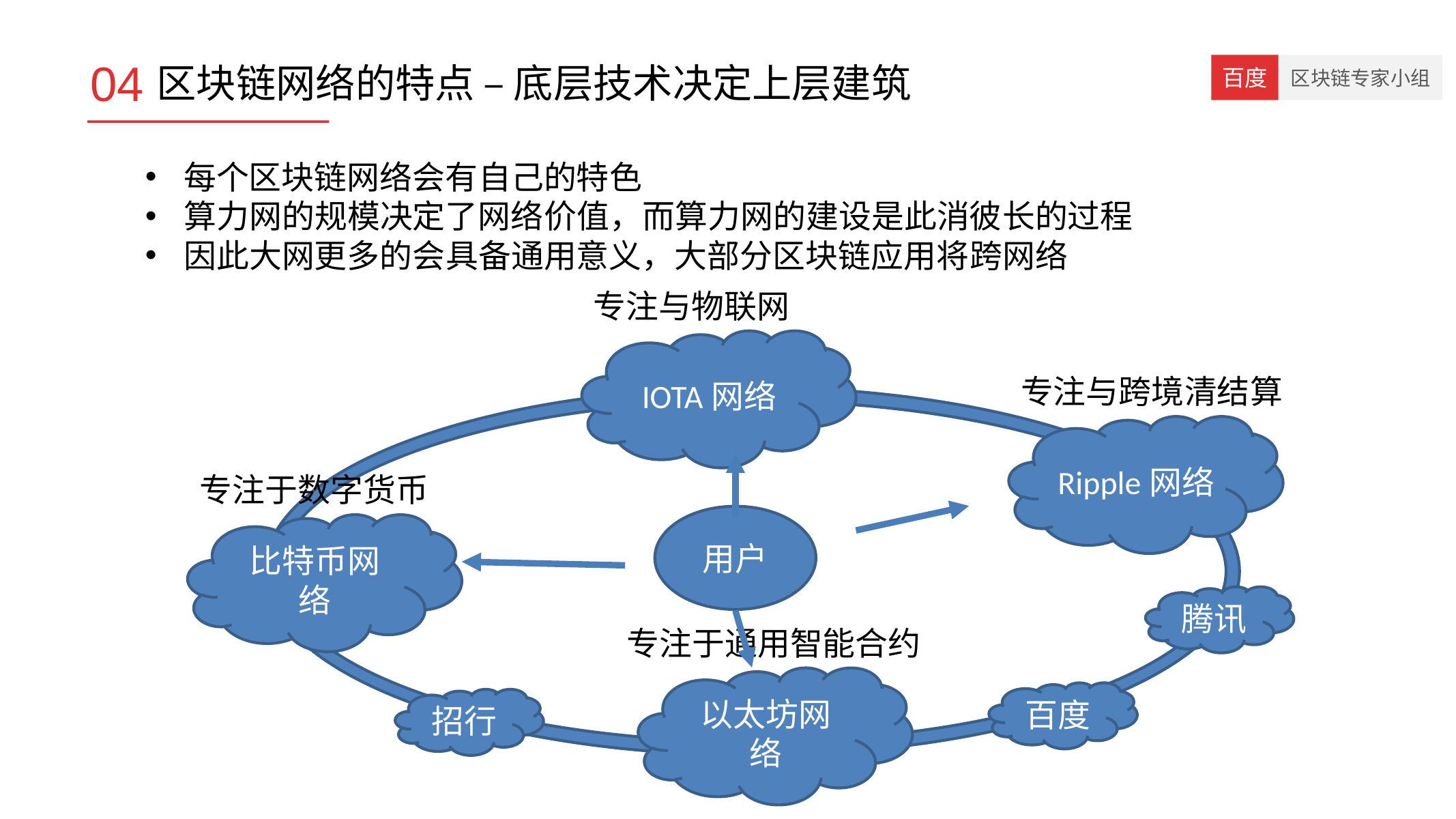

04
# 区块链网络的特点 – 底层技术决定上层建筑
每个区块链网络会有自己的特色
算力网的规模决定了网络价值，而算力网的建设是此消彼长的过程
因此大网更多的会具备通用意义，大部分区块链应用将跨网络
专注与物联网
IOTA网络
专注与跨境清结算

Ripple网络
专注于数字货币
用户
比特币网络
腾讯
专注于通用智能合约
以太坊网络
百度
招行